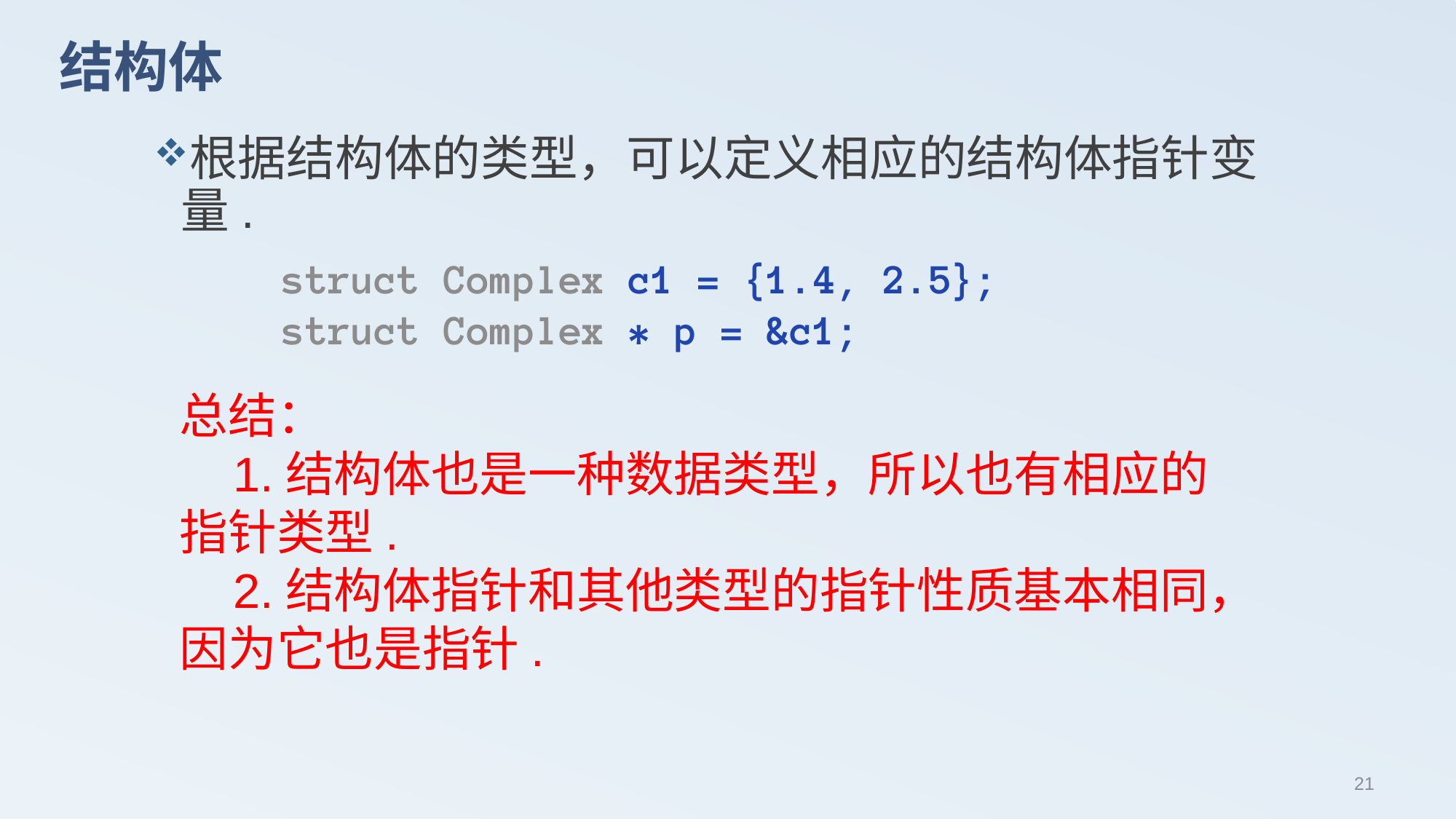

# 结构体
根据结构体的类型，可以定义相应的结构体指针变量.
struct Complex c1 = {1.4, 2.5};
struct Complex * p = &c1;
总结：
    1.结构体也是一种数据类型，所以也有相应的指针类型.
    2.结构体指针和其他类型的指针性质基本相同，因为它也是指针.